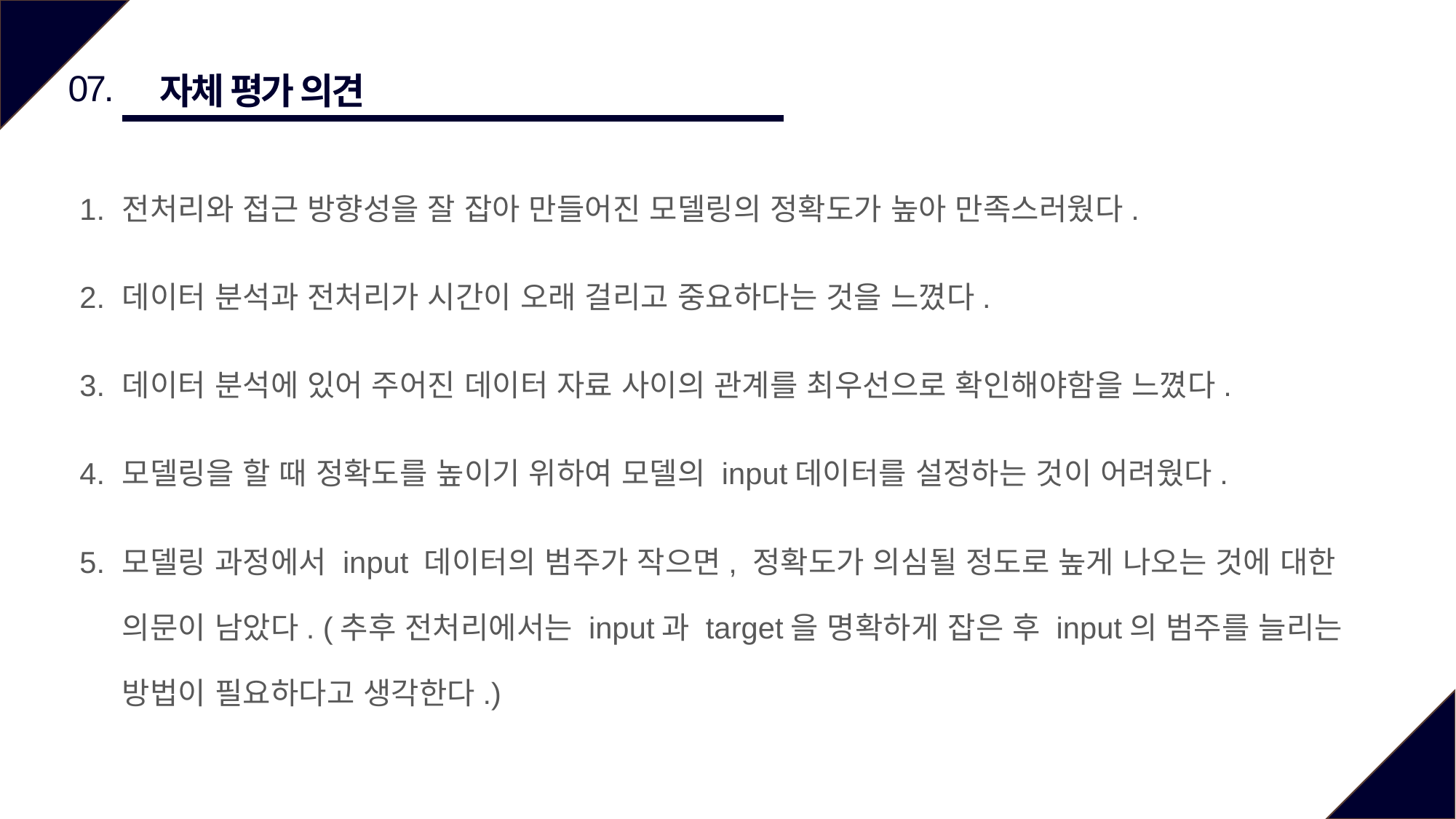

07.
 자체 평가 의견
전처리와 접근 방향성을 잘 잡아 만들어진 모델링의 정확도가 높아 만족스러웠다.
데이터 분석과 전처리가 시간이 오래 걸리고 중요하다는 것을 느꼈다.
데이터 분석에 있어 주어진 데이터 자료 사이의 관계를 최우선으로 확인해야함을 느꼈다.
모델링을 할 때 정확도를 높이기 위하여 모델의 input데이터를 설정하는 것이 어려웠다.
모델링 과정에서 input 데이터의 범주가 작으면, 정확도가 의심될 정도로 높게 나오는 것에 대한 의문이 남았다. (추후 전처리에서는 input과 target을 명확하게 잡은 후 input의 범주를 늘리는 방법이 필요하다고 생각한다.)